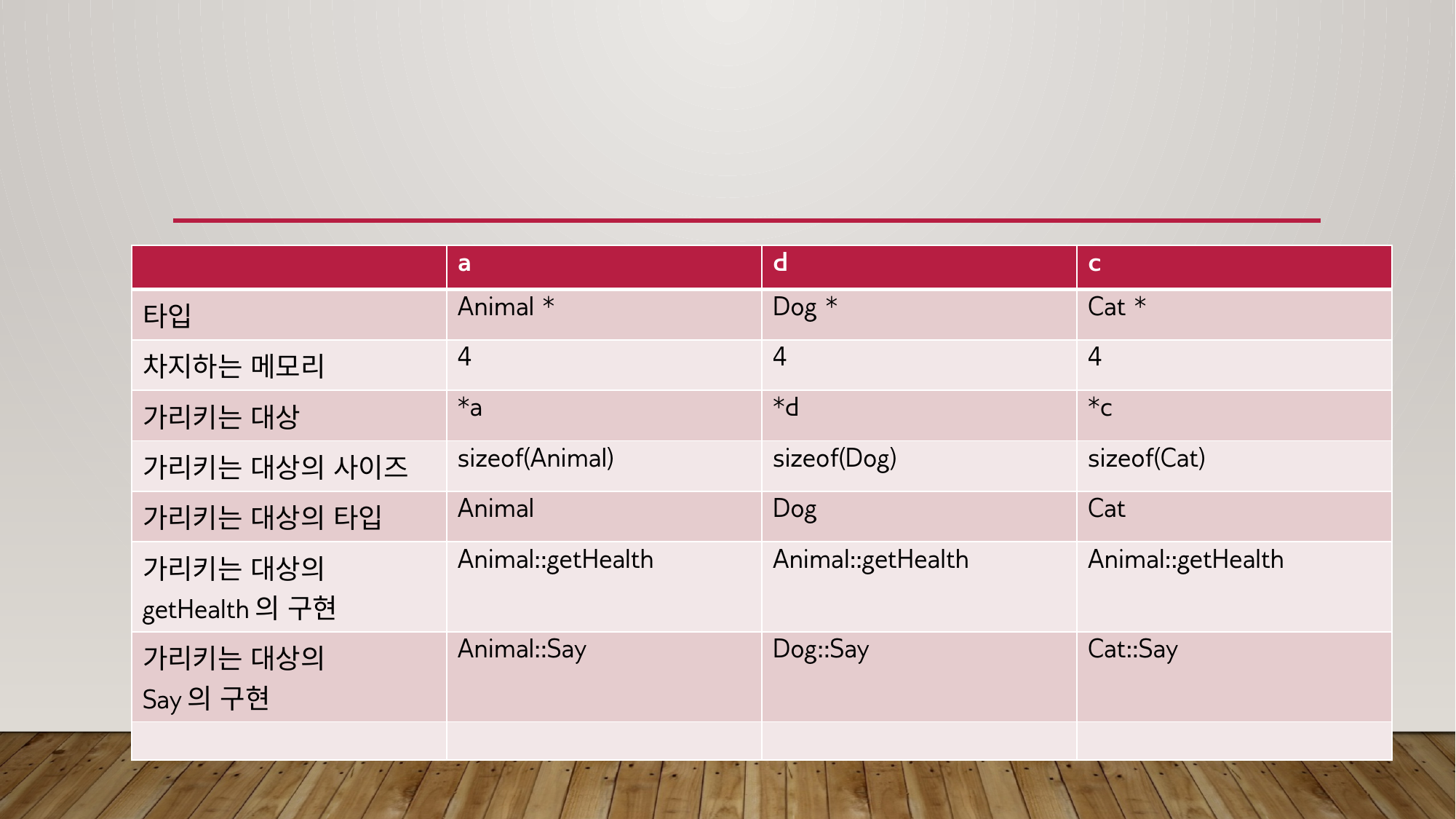

#
|  | a | d | c |
| --- | --- | --- | --- |
| 타입 | Animal \* | Dog \* | Cat \* |
| 차지하는 메모리 | 4 | 4 | 4 |
| 가리키는 대상 | \*a | \*d | \*c |
| 가리키는 대상의 사이즈 | sizeof(Animal) | sizeof(Dog) | sizeof(Cat) |
| 가리키는 대상의 타입 | Animal | Dog | Cat |
| 가리키는 대상의 getHealth의 구현 | Animal::getHealth | Animal::getHealth | Animal::getHealth |
| 가리키는 대상의 Say의 구현 | Animal::Say | Dog::Say | Cat::Say |
|  |  |  |  |